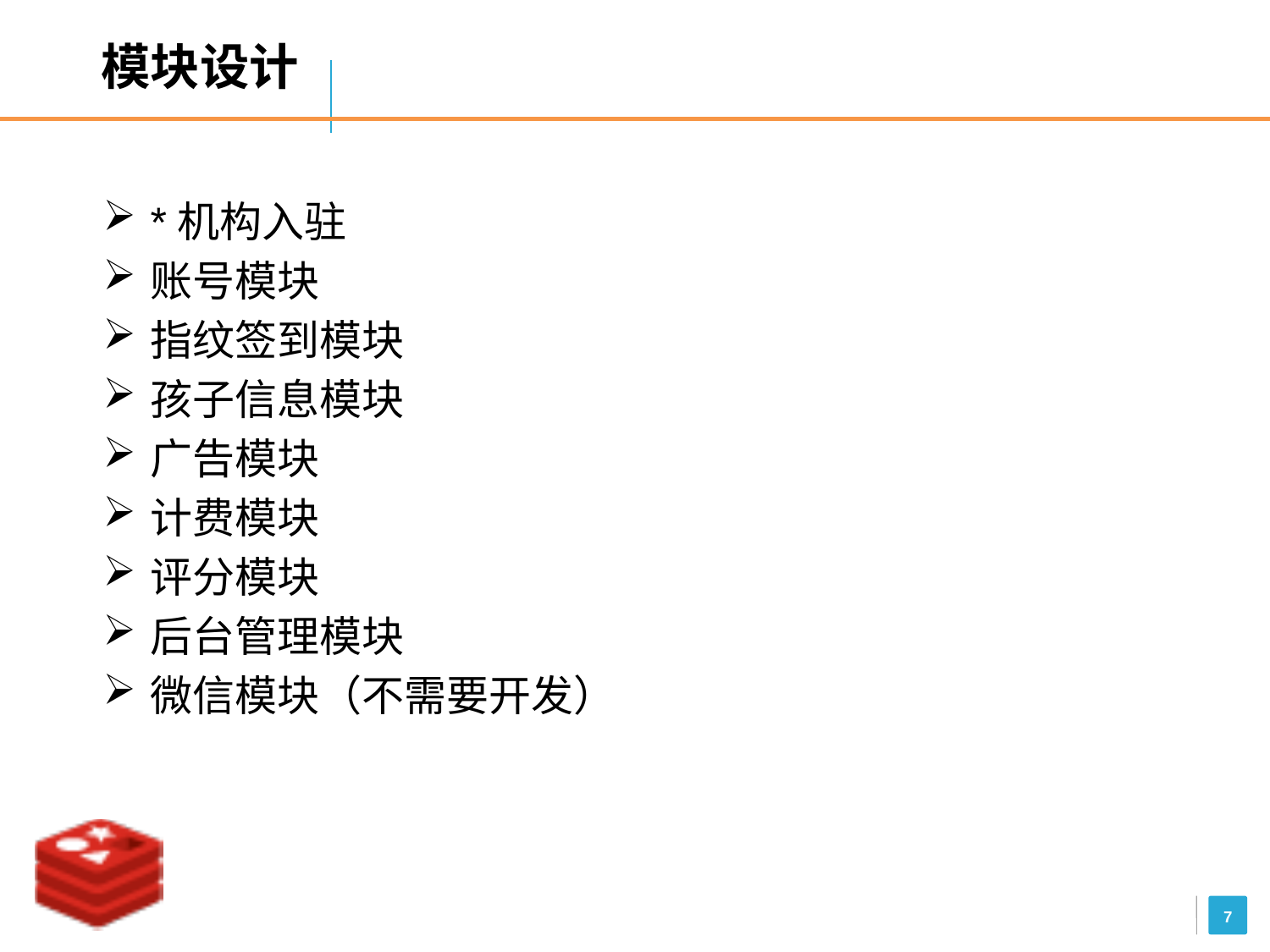

# 模块设计
*机构入驻
账号模块
指纹签到模块
孩子信息模块
广告模块
计费模块
评分模块
后台管理模块
微信模块（不需要开发）